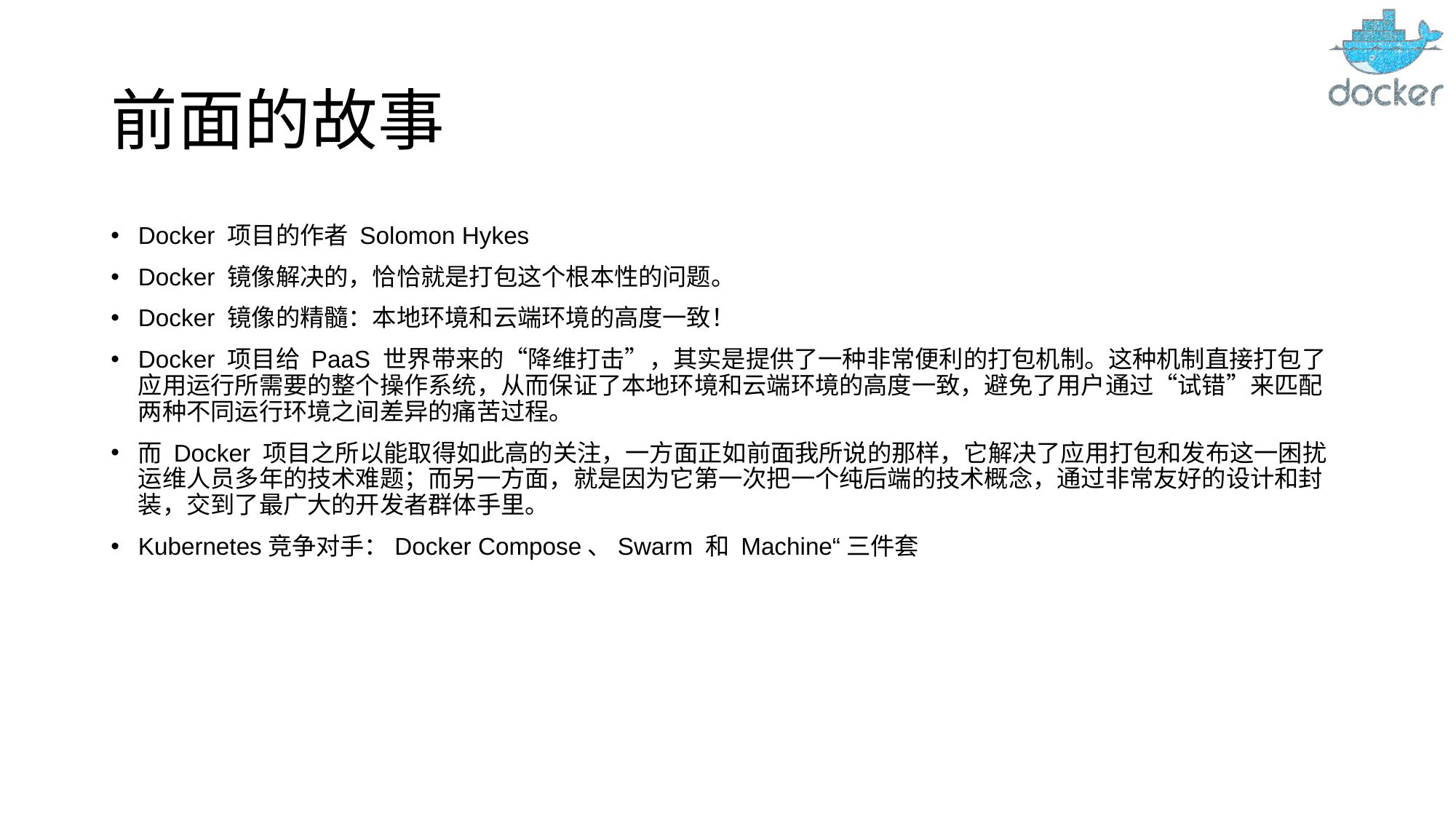

# 前面的故事
Docker 项目的作者 Solomon Hykes
Docker 镜像解决的，恰恰就是打包这个根本性的问题。
Docker 镜像的精髓：本地环境和云端环境的高度一致！
Docker 项目给 PaaS 世界带来的“降维打击”，其实是提供了一种非常便利的打包机制。这种机制直接打包了应用运行所需要的整个操作系统，从而保证了本地环境和云端环境的高度一致，避免了用户通过“试错”来匹配两种不同运行环境之间差异的痛苦过程。
而 Docker 项目之所以能取得如此高的关注，一方面正如前面我所说的那样，它解决了应用打包和发布这一困扰运维人员多年的技术难题；而另一方面，就是因为它第一次把一个纯后端的技术概念，通过非常友好的设计和封装，交到了最广大的开发者群体手里。
Kubernetes竞争对手：Docker Compose、Swarm 和 Machine“三件套